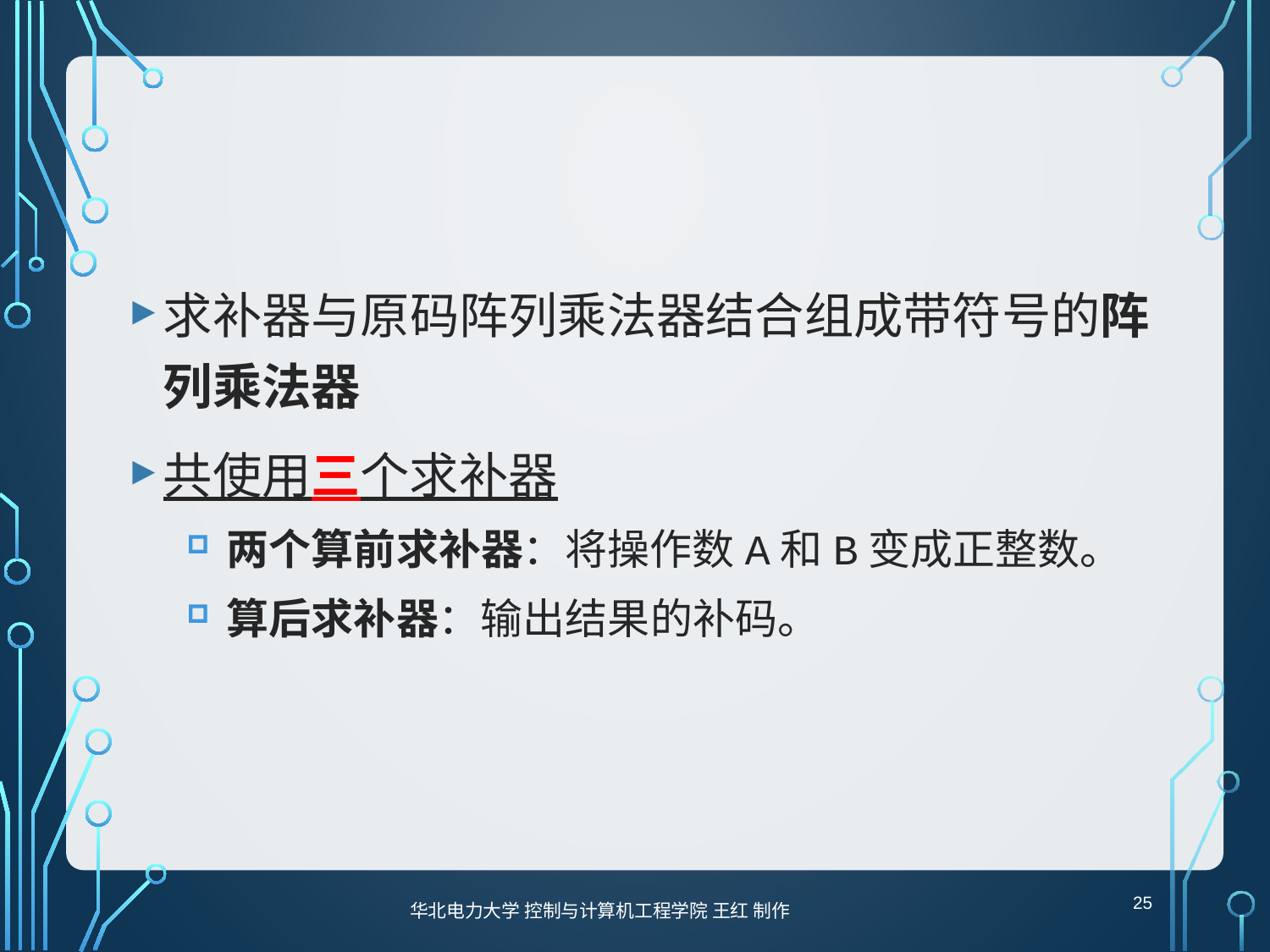

#
求补器与原码阵列乘法器结合组成带符号的阵列乘法器
共使用三个求补器
两个算前求补器：将操作数A和B变成正整数。
算后求补器：输出结果的补码。
25
华北电力大学 控制与计算机工程学院 王红 制作